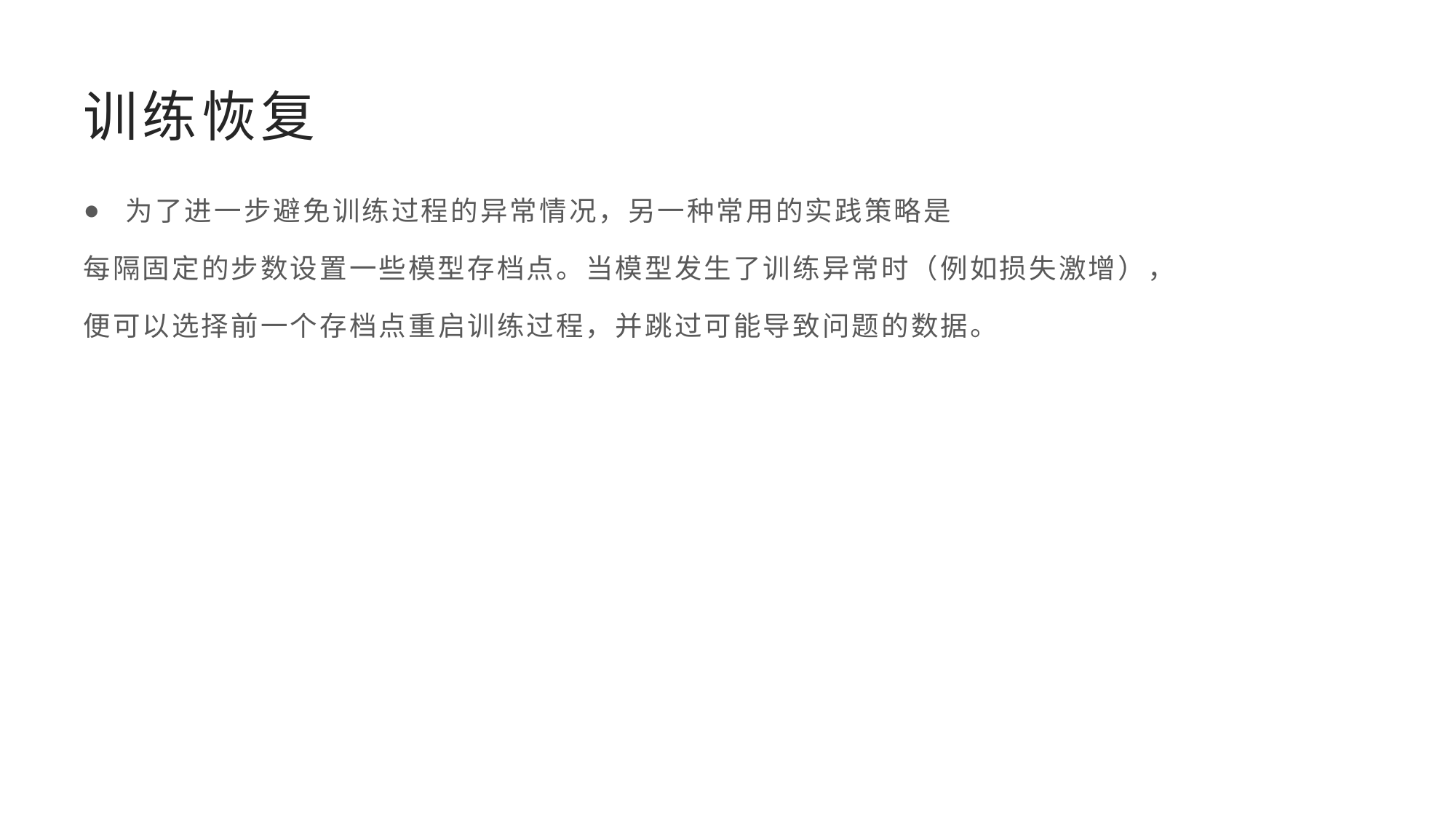

# 训练恢复
 为了进一步避免训练过程的异常情况，另一种常用的实践策略是
每隔固定的步数设置一些模型存档点。当模型发生了训练异常时（例如损失激增），
便可以选择前一个存档点重启训练过程，并跳过可能导致问题的数据。